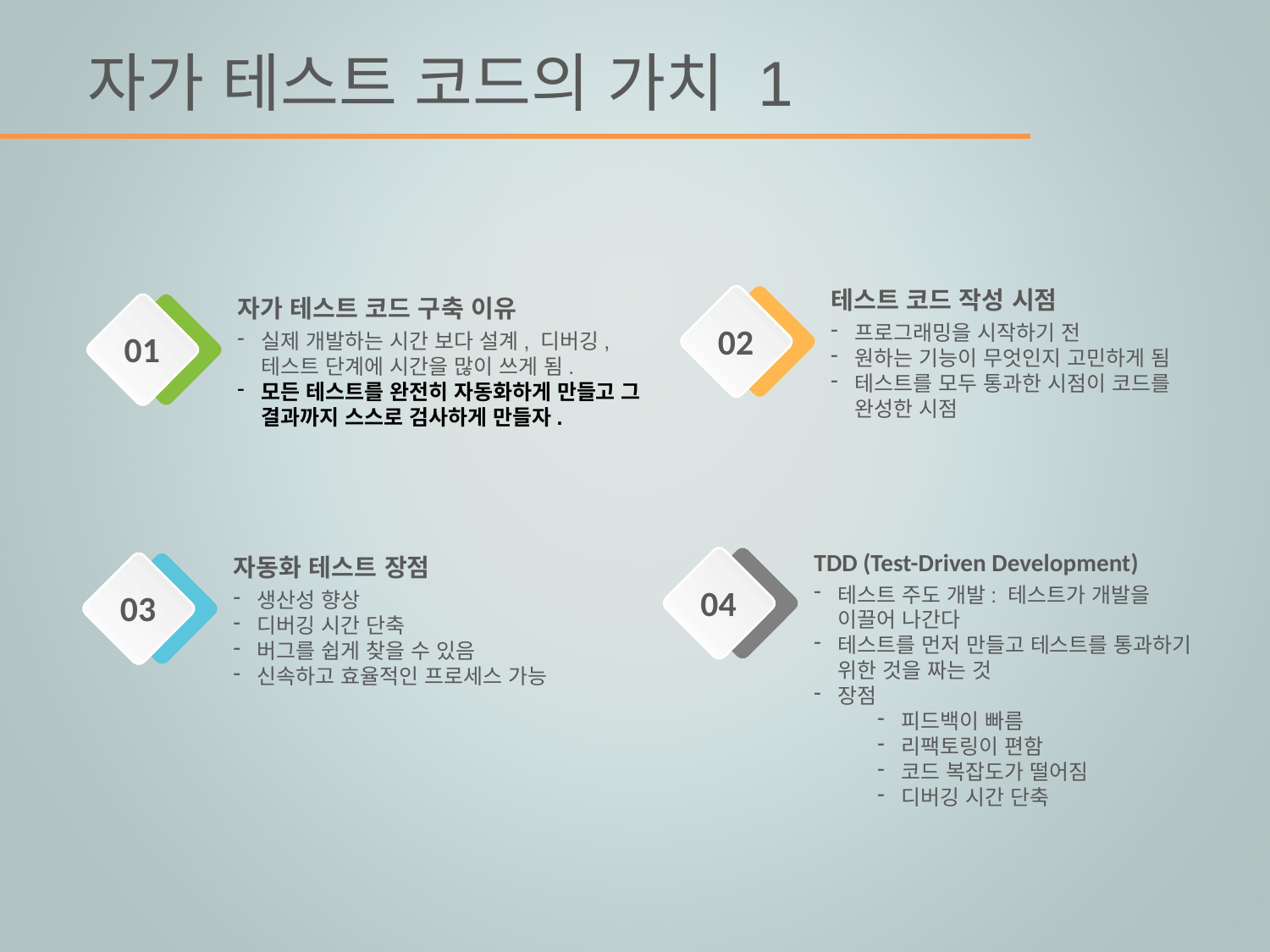

# 자가 테스트 코드의 가치 1
테스트 코드 작성 시점
프로그래밍을 시작하기 전
원하는 기능이 무엇인지 고민하게 됨
테스트를 모두 통과한 시점이 코드를 완성한 시점

02
자가 테스트 코드 구축 이유
실제 개발하는 시간 보다 설계, 디버깅, 테스트 단계에 시간을 많이 쓰게 됨.
모든 테스트를 완전히 자동화하게 만들고 그 결과까지 스스로 검사하게 만들자.

01
TDD (Test-Driven Development)
테스트 주도 개발: 테스트가 개발을 이끌어 나간다
테스트를 먼저 만들고 테스트를 통과하기 위한 것을 짜는 것
장점
피드백이 빠름
리팩토링이 편함
코드 복잡도가 떨어짐
디버깅 시간 단축

04
자동화 테스트 장점
생산성 향상
디버깅 시간 단축
버그를 쉽게 찾을 수 있음
신속하고 효율적인 프로세스 가능

03